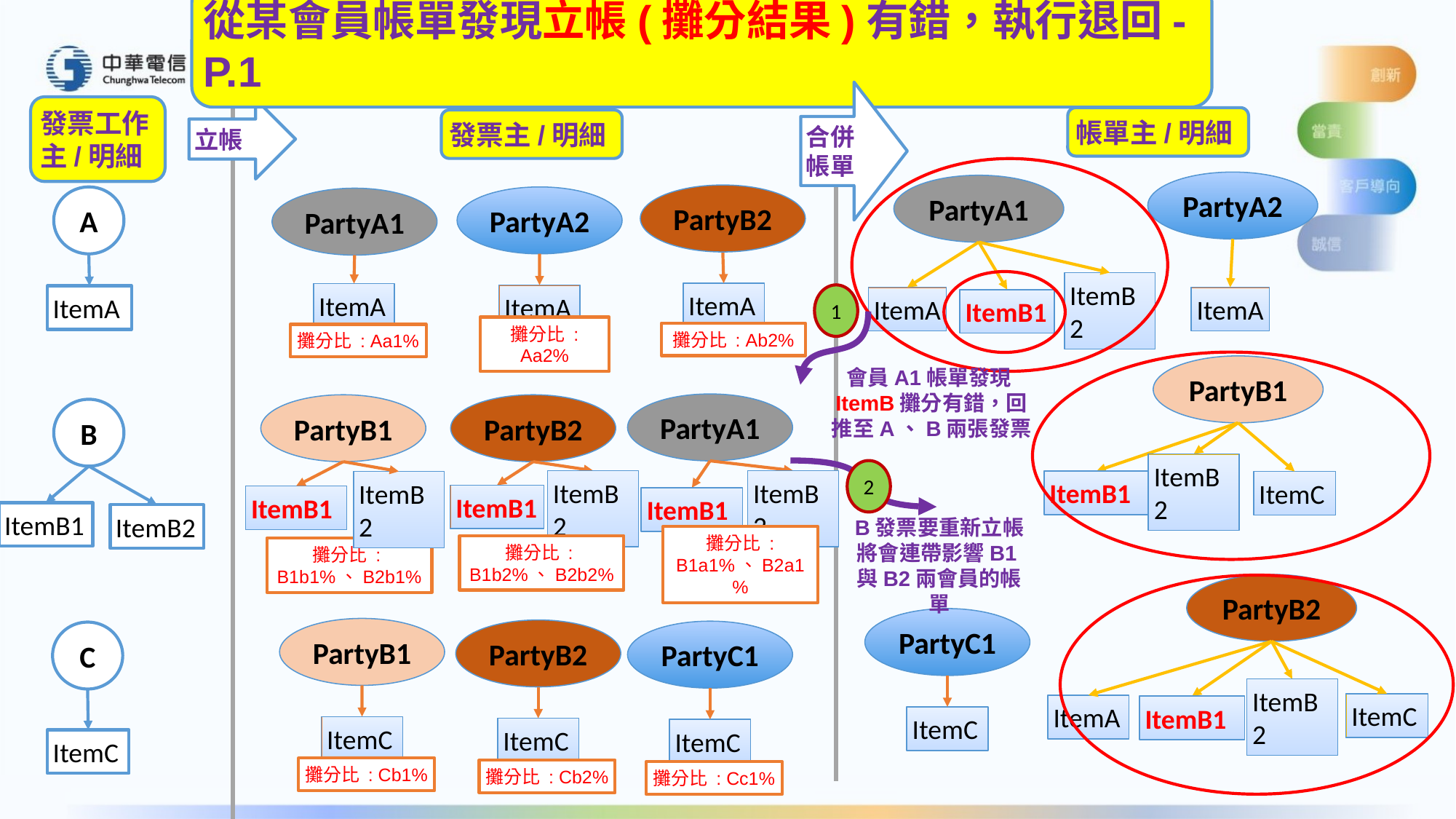

從某會員帳單發現立帳(攤分結果)有錯，執行退回-P.1
合併帳單
發票工作主/明細
立帳
帳單主/明細
發票主/明細

PartyA2
PartyA1
PartyB2
A
PartyA2
PartyA1

ItemA
ItemA
1
ItemA
ItemA
ItemA
ItemA
ItemB2
ItemB1
攤分比 : Ab2%
攤分比 : Aa1%
攤分比 : Aa2%

PartyB1
會員A1帳單發現ItemB攤分有錯，回推至A、B兩張發票
PartyA1
PartyB1
PartyB2
B
2
ItemB2
ItemB1
ItemC
ItemB1
ItemB1
ItemB2
ItemB2
ItemB2
ItemB1
ItemB1
ItemB2
B發票要重新立帳將會連帶影響B1與B2兩會員的帳單
攤分比 :
B1b2%、B2b2%
攤分比 : B1a1%、B2a1%
攤分比 :
B1b1%、B2b1%
PartyB2

PartyC1
PartyB1
PartyB2
PartyC1
C
ItemC
ItemA
ItemB2
ItemB1
ItemC
ItemC
ItemC
ItemC
ItemC
攤分比 : Cb1%
攤分比 : Cb2%
攤分比 : Cc1%